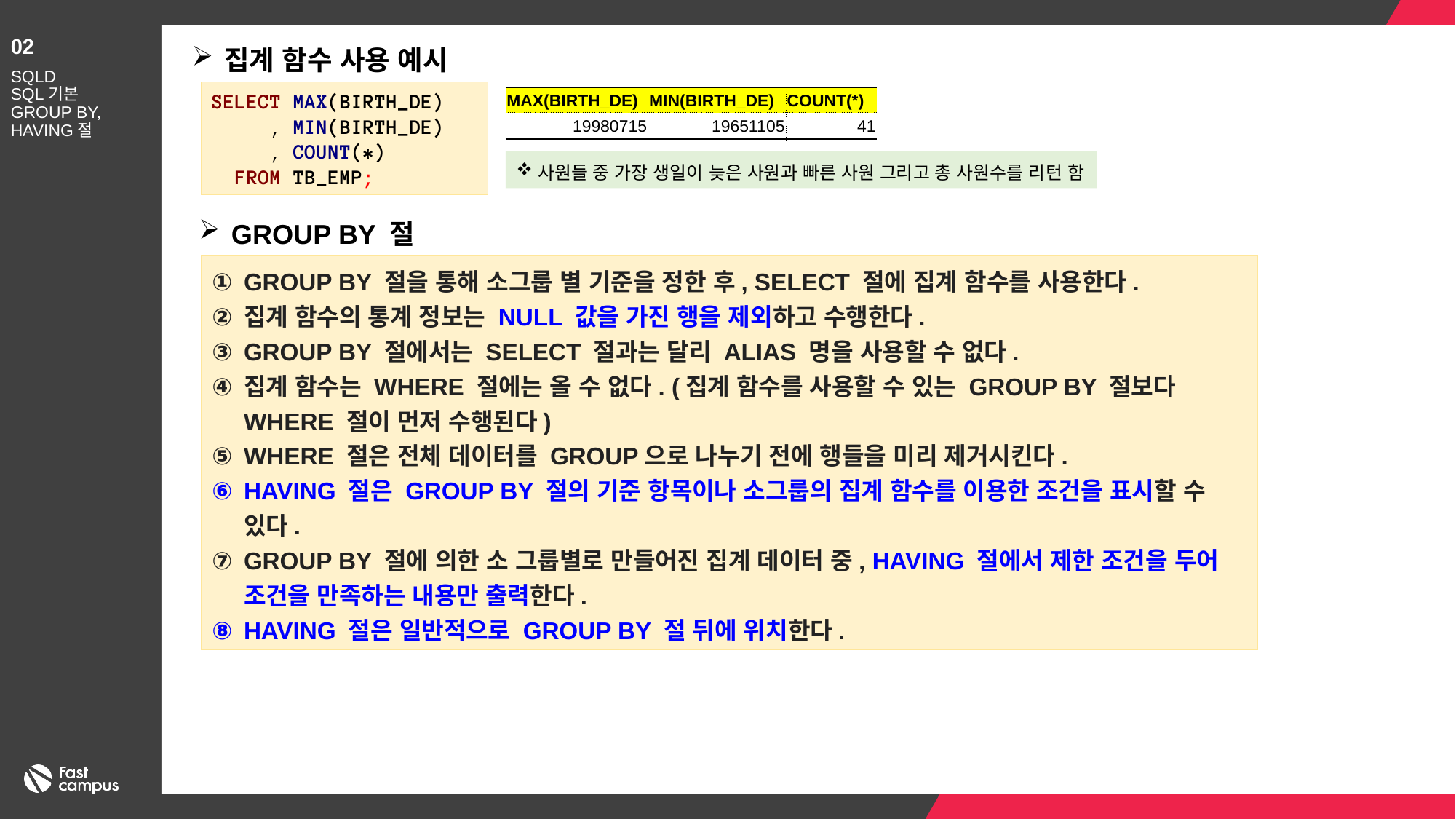

02
집계 함수 사용 예시
SQLD
SQL기본
GROUP BY, HAVING절
SELECT MAX(BIRTH_DE)
     , MIN(BIRTH_DE)
     , COUNT(*)
  FROM TB_EMP;
| MAX(BIRTH\_DE) | MIN(BIRTH\_DE) | COUNT(\*) |
| --- | --- | --- |
| 19980715 | 19651105 | 41 |
사원들 중 가장 생일이 늦은 사원과 빠른 사원 그리고 총 사원수를 리턴 함
GROUP BY 절
GROUP BY 절을 통해 소그룹 별 기준을 정한 후, SELECT 절에 집계 함수를 사용한다.
집계 함수의 통계 정보는 NULL 값을 가진 행을 제외하고 수행한다.
GROUP BY 절에서는 SELECT 절과는 달리 ALIAS 명을 사용할 수 없다.
집계 함수는 WHERE 절에는 올 수 없다. (집계 함수를 사용할 수 있는 GROUP BY 절보다 WHERE 절이 먼저 수행된다)
WHERE 절은 전체 데이터를 GROUP으로 나누기 전에 행들을 미리 제거시킨다.
HAVING 절은 GROUP BY 절의 기준 항목이나 소그룹의 집계 함수를 이용한 조건을 표시할 수 있다.
GROUP BY 절에 의한 소 그룹별로 만들어진 집계 데이터 중, HAVING 절에서 제한 조건을 두어 조건을 만족하는 내용만 출력한다.
HAVING 절은 일반적으로 GROUP BY 절 뒤에 위치한다.